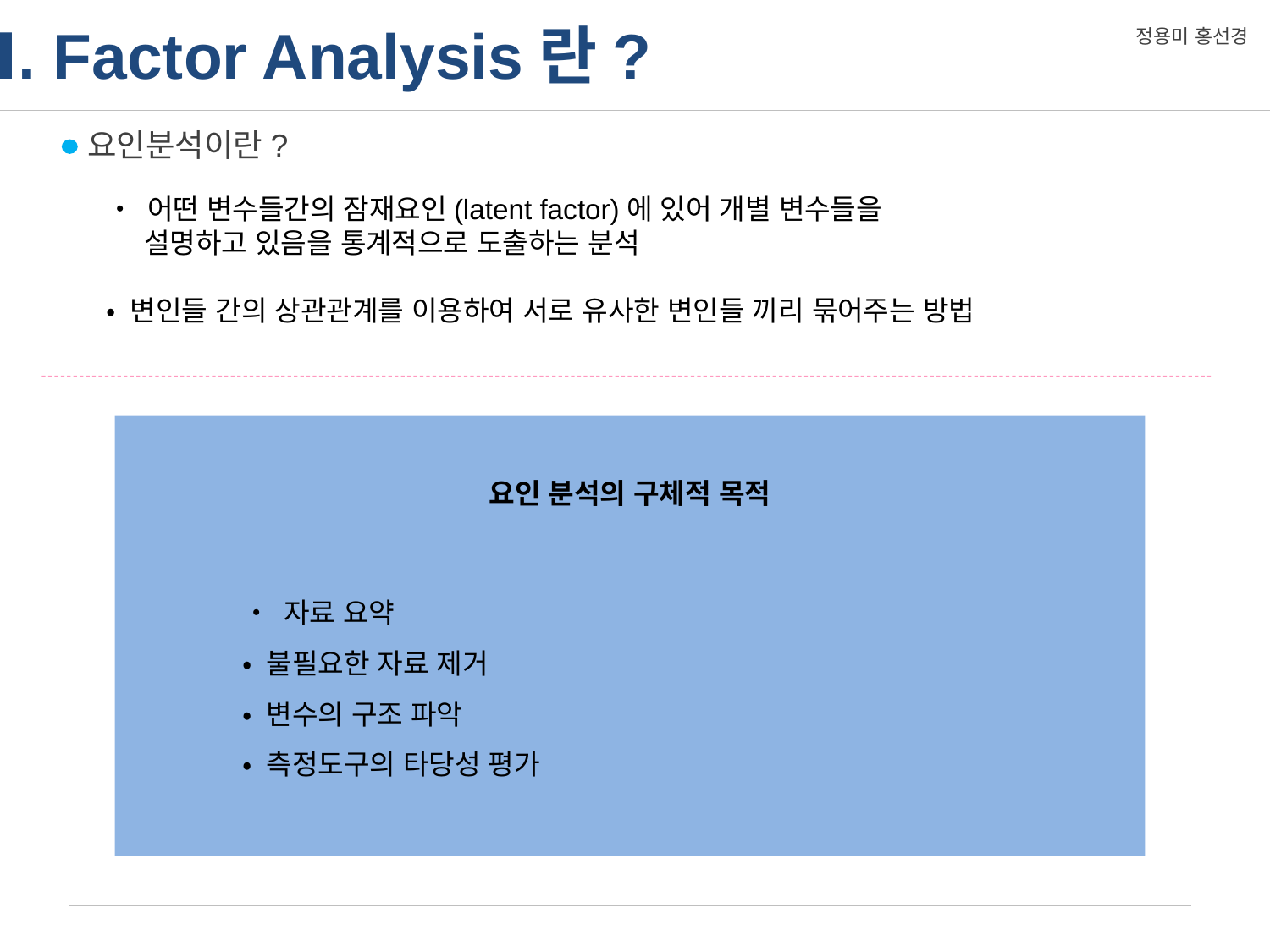

Ⅰ. Factor Analysis란?
정용미 홍선경
요인분석이란?

• 어떤 변수들간의 잠재요인(latent factor)에 있어 개별 변수들을
    설명하고 있음을 통계적으로 도출하는 분석

• 변인들 간의 상관관계를 이용하여 서로 유사한 변인들 끼리 묶어주는 방법

요인 분석의 구체적 목적
• 자료 요약
• 불필요한 자료 제거
• 변수의 구조 파악
• 측정도구의 타당성 평가